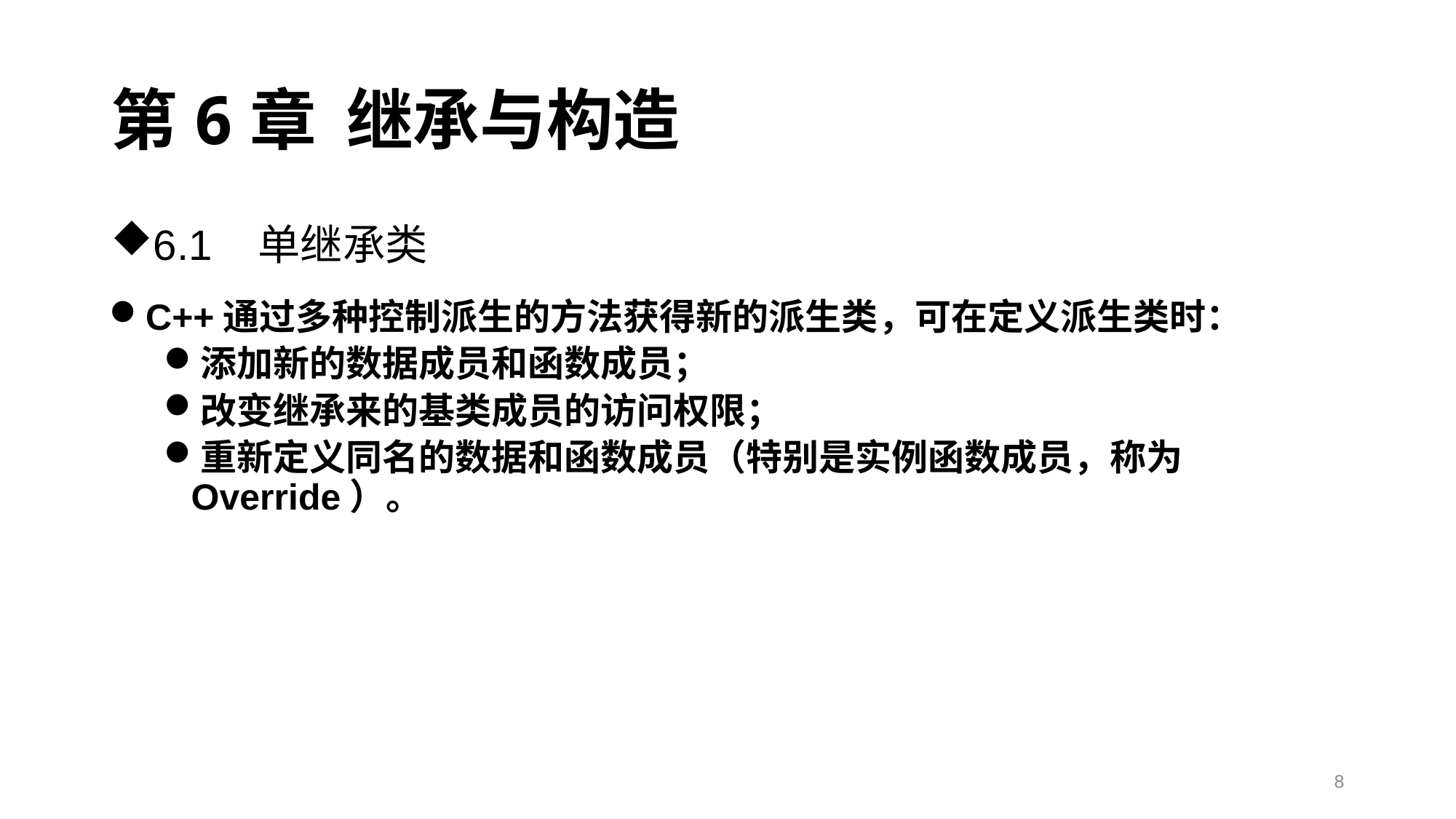

# 第6章  继承与构造
6.1   单继承类
C++通过多种控制派生的方法获得新的派生类，可在定义派生类时：
添加新的数据成员和函数成员；
改变继承来的基类成员的访问权限；
重新定义同名的数据和函数成员（特别是实例函数成员，称为Override）。
8